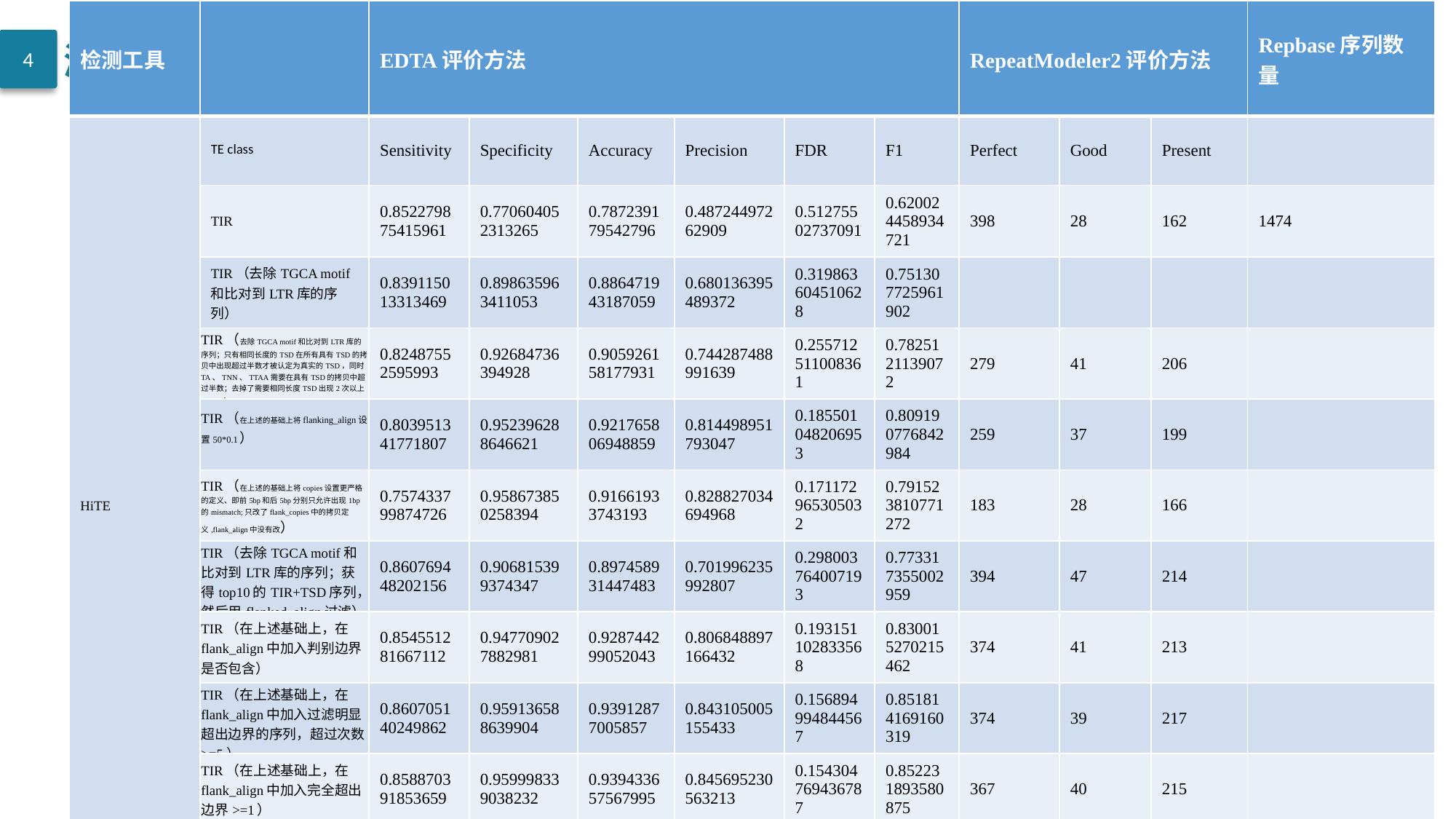

| 检测工具 |  | EDTA评价方法 |  |  |  |  |  | RepeatModeler2评价方法 |  |  | Repbase序列数量 |
| --- | --- | --- | --- | --- | --- | --- | --- | --- | --- | --- | --- |
| HiTE | TE class | Sensitivity | Specificity | Accuracy | Precision | FDR | F1 | Perfect | Good | Present |  |
|  | TIR | 0.852279875415961 | 0.770604052313265 | 0.787239179542796 | 0.48724497262909 | 0.51275502737091 | 0.620024458934721 | 398 | 28 | 162 | 1474 |
|  | TIR（去除TGCA motif和比对到LTR库的序列） | 0.839115013313469 | 0.898635963411053 | 0.886471943187059 | 0.680136395489372 | 0.319863604510628 | 0.751307725961902 |  |  |  |  |
|  | TIR（去除TGCA motif和比对到LTR库的序列；只有相同长度的TSD在所有具有TSD的拷贝中出现超过半数才被认定为真实的TSD，同时TA、TNN、TTAA需要在具有TSD的拷贝中超过半数；去掉了需要相同长度TSD出现2次以上的限制） | 0.82487552595993 | 0.92684736394928 | 0.905926158177931 | 0.744287488991639 | 0.255712511008361 | 0.7825121139072 | 279 | 41 | 206 |  |
|  | TIR（在上述的基础上将flanking\_align设置50\*0.1） | 0.803951341771807 | 0.952396288646621 | 0.921765806948859 | 0.814498951793047 | 0.185501048206953 | 0.809190776842984 | 259 | 37 | 199 |  |
|  | TIR（在上述的基础上将copies设置更严格的定义、即前5bp和后5bp分别只允许出现1bp的mismatch;只改了flank\_copies中的拷贝定义,flank\_align中没有改） | 0.757433799874726 | 0.958673850258394 | 0.91661933743193 | 0.828827034694968 | 0.171172965305032 | 0.791523810771272 | 183 | 28 | 166 |  |
|  | TIR（去除TGCA motif和比对到LTR库的序列；获得top10的TIR+TSD序列，然后用flanked\_align过滤） | 0.860769448202156 | 0.906815399374347 | 0.897458931447483 | 0.701996235992807 | 0.298003764007193 | 0.773317355002959 | 394 | 47 | 214 |  |
|  | TIR（在上述基础上，在flank\_align中加入判别边界是否包含） | 0.854551281667112 | 0.947709027882981 | 0.928744299052043 | 0.806848897166432 | 0.193151102833568 | 0.830015270215462 | 374 | 41 | 213 |  |
|  | TIR（在上述基础上，在flank\_align中加入过滤明显超出边界的序列，超过次数>=5） | 0.860705140249862 | 0.959136588639904 | 0.93912877005857 | 0.843105005155433 | 0.156894994844567 | 0.851814169160319 | 374 | 39 | 217 |  |
|  | TIR（在上述基础上，在flank\_align中加入完全超出边界>=1） | 0.858870391853659 | 0.959998339038232 | 0.939433657567995 | 0.845695230563213 | 0.154304769436787 | 0.852231893580875 | 367 | 40 | 215 |  |
|  | EDTA中的TIR结果 | 0.827403642955254 | 0.698888875616486 | 0.725246991308322 | 0.414858078642941 | 0.585141921357059 | 0.552629256155429 | 165 | 112 | 320 |  |
4
测试HiTE的TIR模块